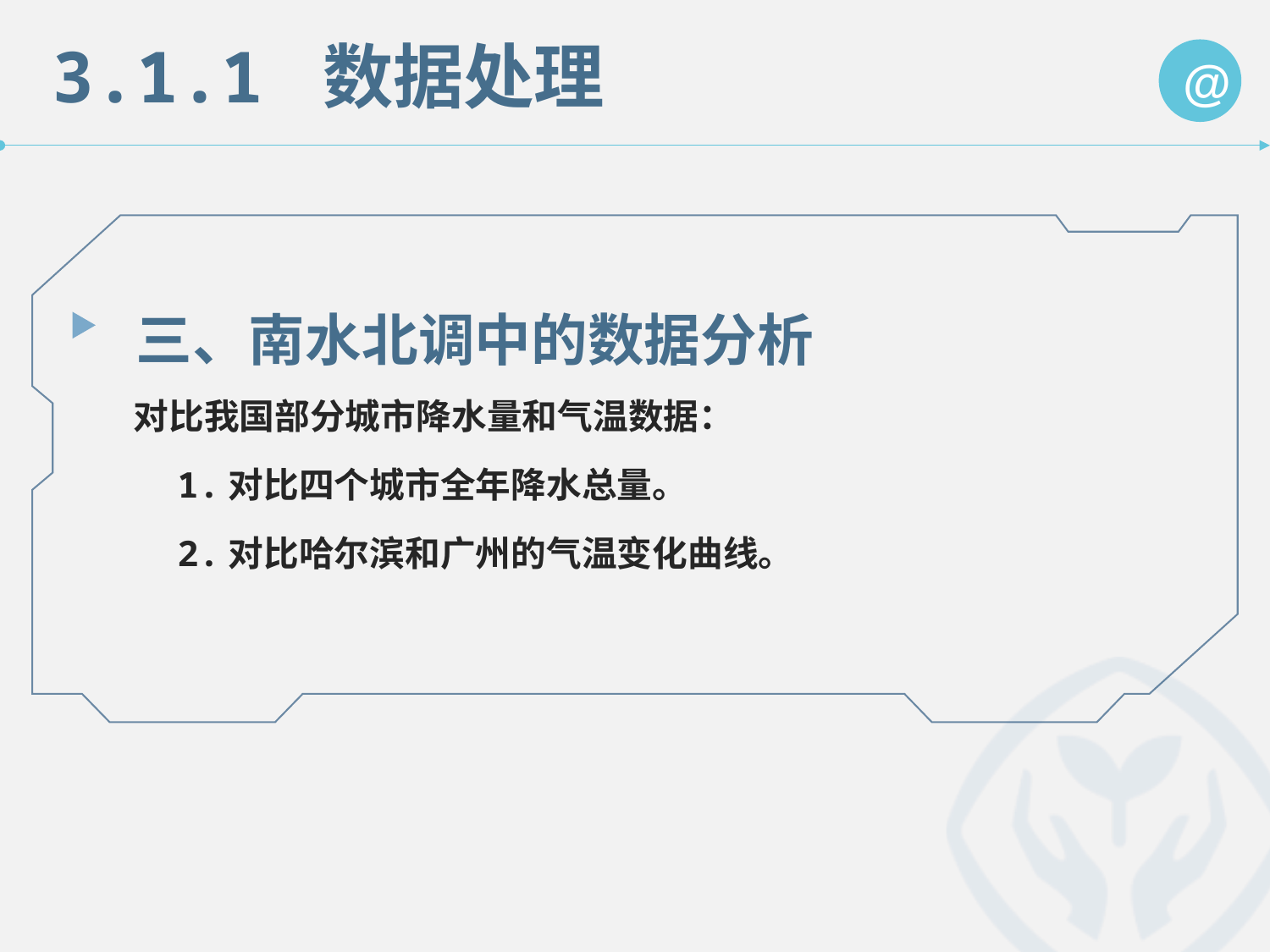

3.1.1 数据处理
@

三、南水北调中的数据分析

    对比我国部分城市降水量和气温数据：
    1.对比四个城市全年降水总量。
    2.对比哈尔滨和广州的气温变化曲线。